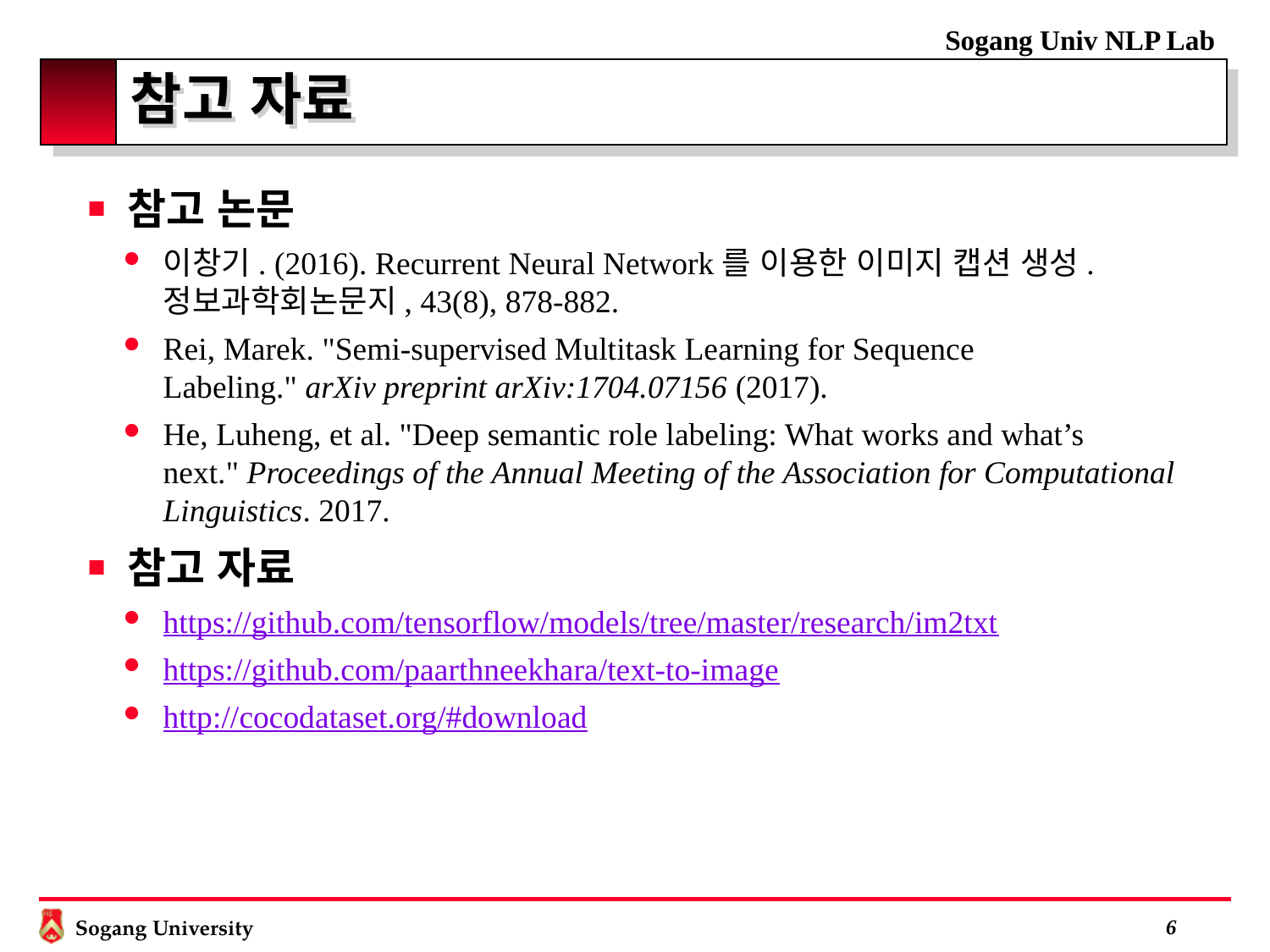

# 참고 자료
참고 논문
이창기. (2016). Recurrent Neural Network를 이용한 이미지 캡션 생성. 정보과학회논문지, 43(8), 878-882.
Rei, Marek. "Semi-supervised Multitask Learning for Sequence Labeling." arXiv preprint arXiv:1704.07156 (2017).
He, Luheng, et al. "Deep semantic role labeling: What works and what’s next." Proceedings of the Annual Meeting of the Association for Computational Linguistics. 2017.
참고 자료
https://github.com/tensorflow/models/tree/master/research/im2txt
https://github.com/paarthneekhara/text-to-image
http://cocodataset.org/#download

 6